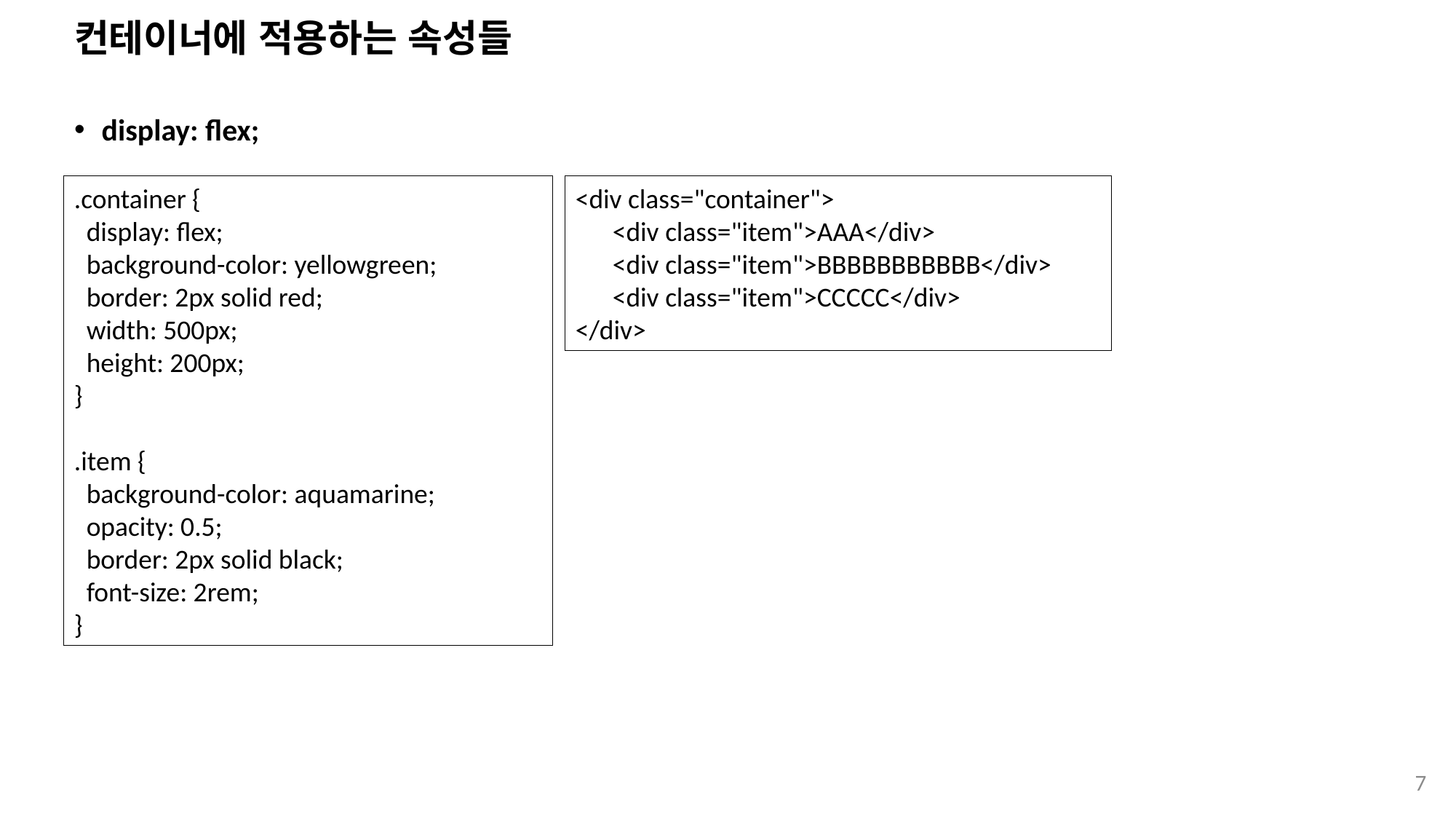

# 컨테이너에 적용하는 속성들
display: flex;

.container {
  display: flex;
  background-color: yellowgreen;
  border: 2px solid red;
  width: 500px;
  height: 200px;
}

.item {
  background-color: aquamarine;
  opacity: 0.5;
  border: 2px solid black;
  font-size: 2rem;
}
<div class="container">
      <div class="item">AAA</div>
      <div class="item">BBBBBBBBBBB</div>
      <div class="item">CCCCC</div>
</div>
7